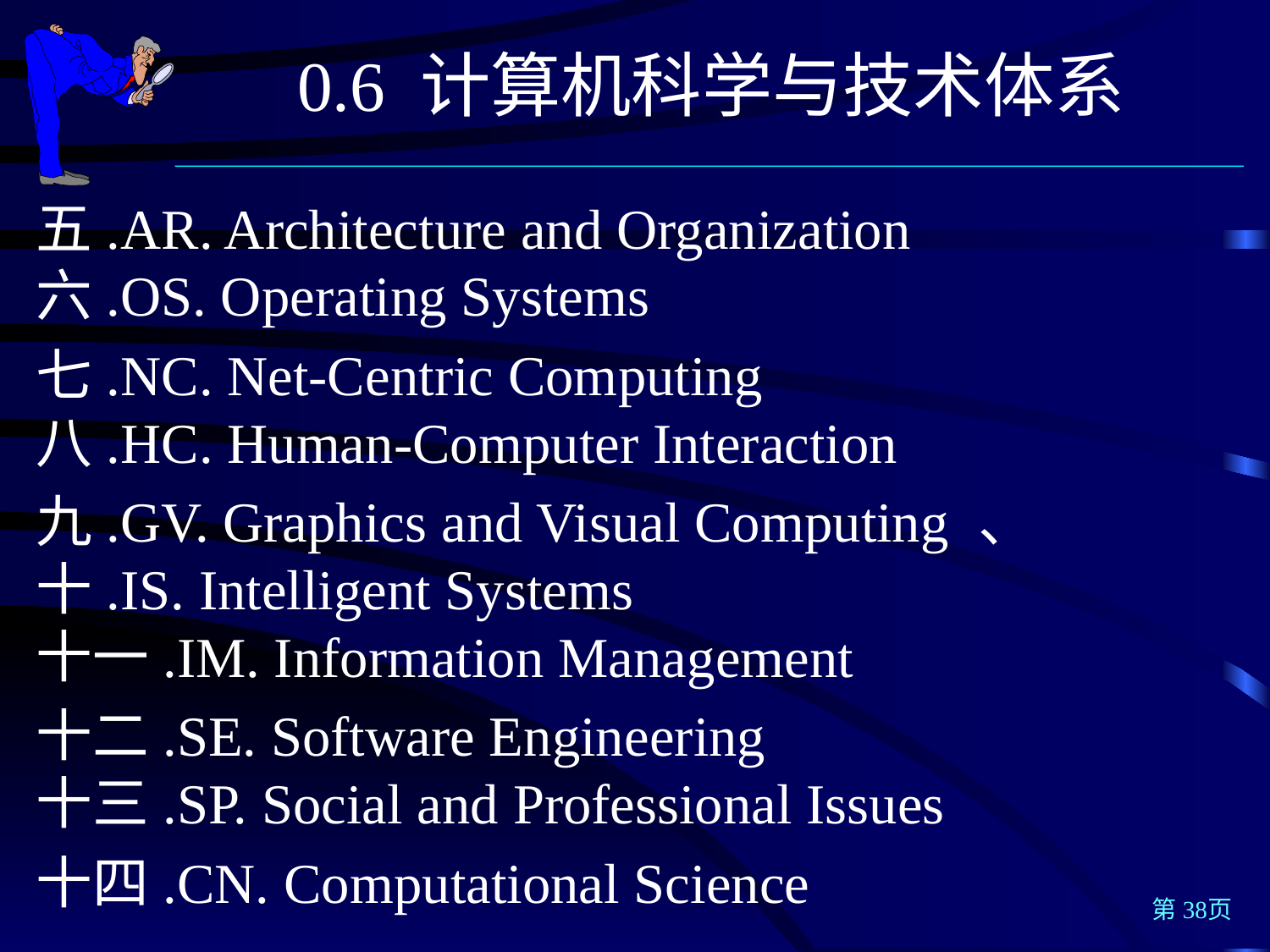

0.6 计算机科学与技术体系
五.AR. Architecture and Organization
六.OS. Operating Systems
七.NC. Net-Centric Computing
八.HC. Human-Computer Interaction
九.GV. Graphics and Visual Computing 、　
十.IS. Intelligent Systems
十一.IM. Information Management
十二.SE. Software Engineering
十三.SP. Social and Professional Issues
十四.CN. Computational Science
第38页